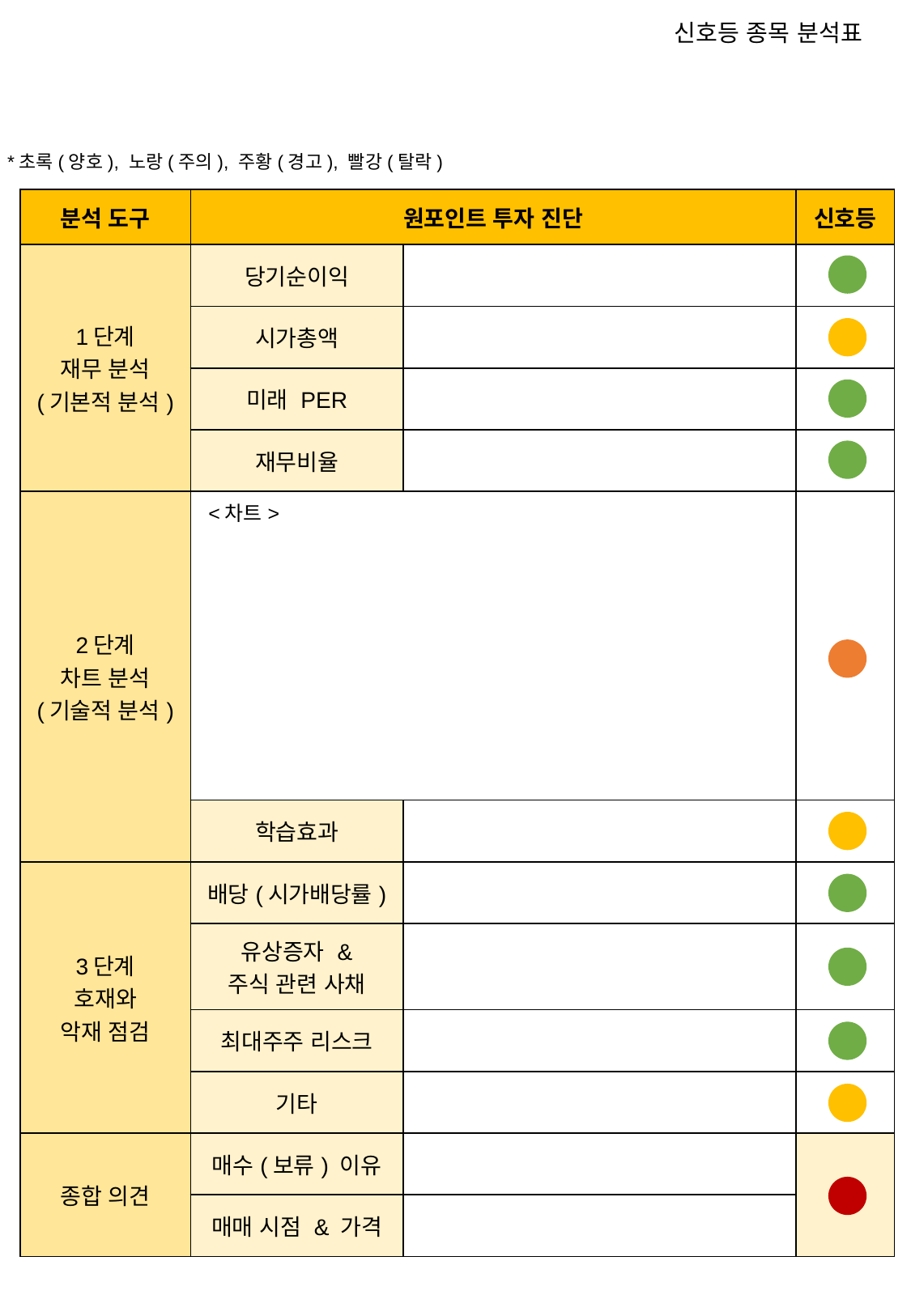

#
| 분석 도구 | 원포인트 투자 진단 |  | 신호등 |
| --- | --- | --- | --- |
| 1단계 재무 분석 (기본적 분석) | 당기순이익 |  |  |
|  | 시가총액 |  |  |
|  | 미래 PER |  |  |
|  | 재무비율 |  |  |
| 2단계 차트 분석 (기술적 분석) | <차트> |  |  |
|  | 학습효과 |  |  |
| 3단계 호재와 악재 점검 | 배당(시가배당률) |  |  |
|  | 유상증자 & 주식 관련 사채 |  |  |
|  | 최대주주 리스크 |  |  |
|  | 기타 |  |  |
| 종합 의견 | 매수(보류) 이유 |  |  |
|  | 매매 시점 & 가격 |  |  |